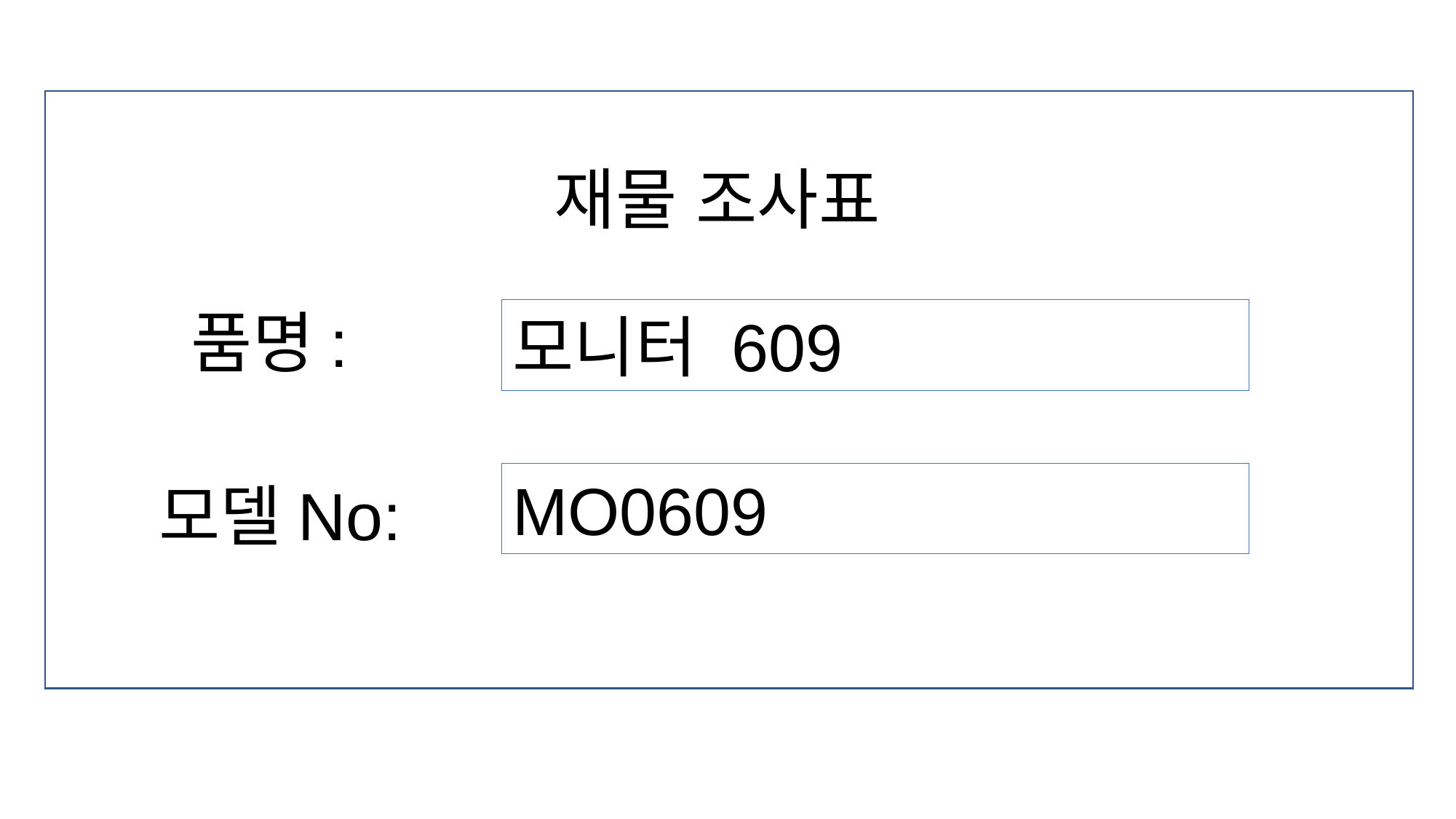

재물 조사표
품명:
모니터 609
MO0609
모델No: